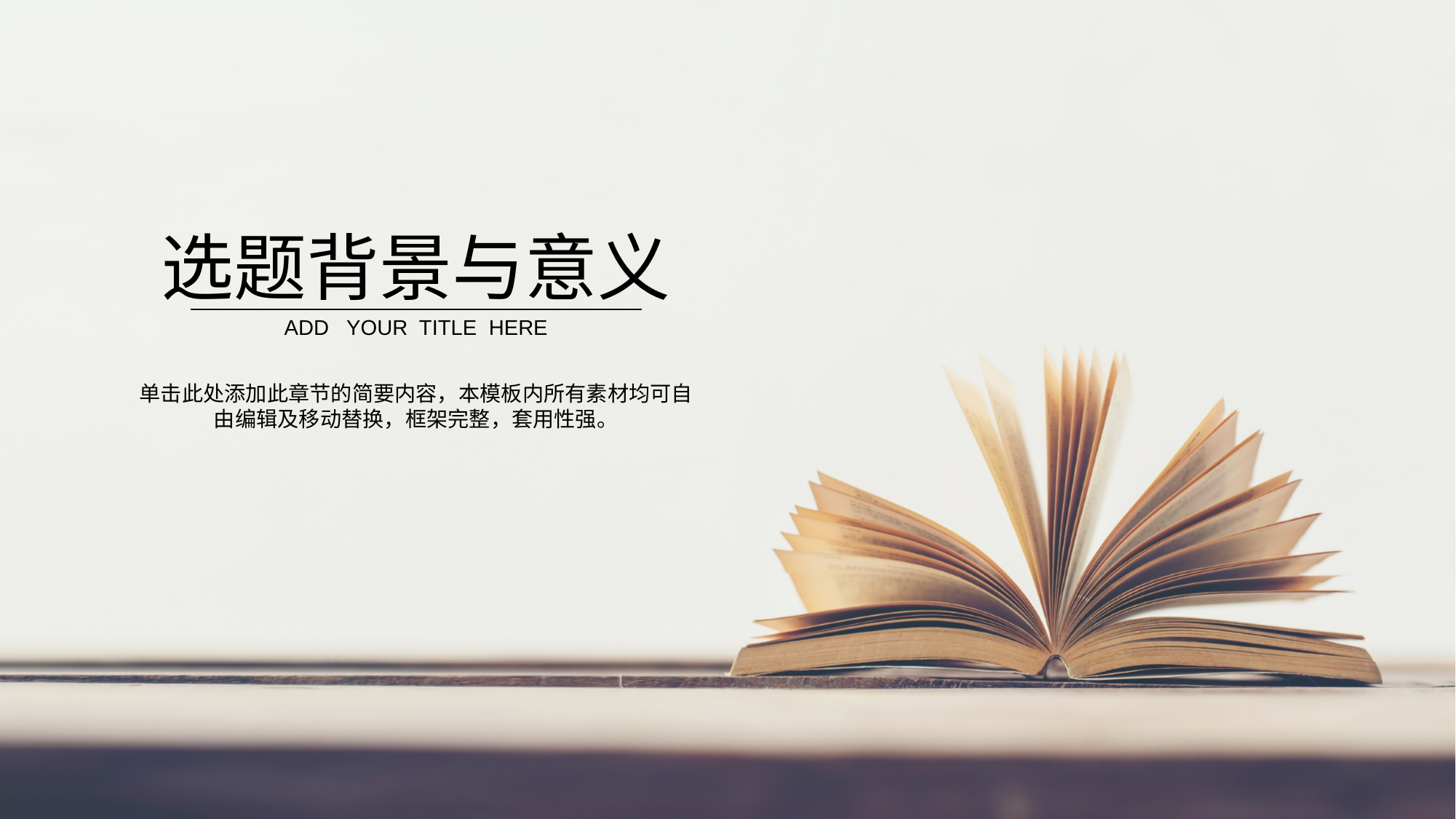

选题背景与意义
ADD   YOUR  TITLE  HERE
单击此处添加此章节的简要内容，本模板内所有素材均可自由编辑及移动替换，框架完整，套用性强。